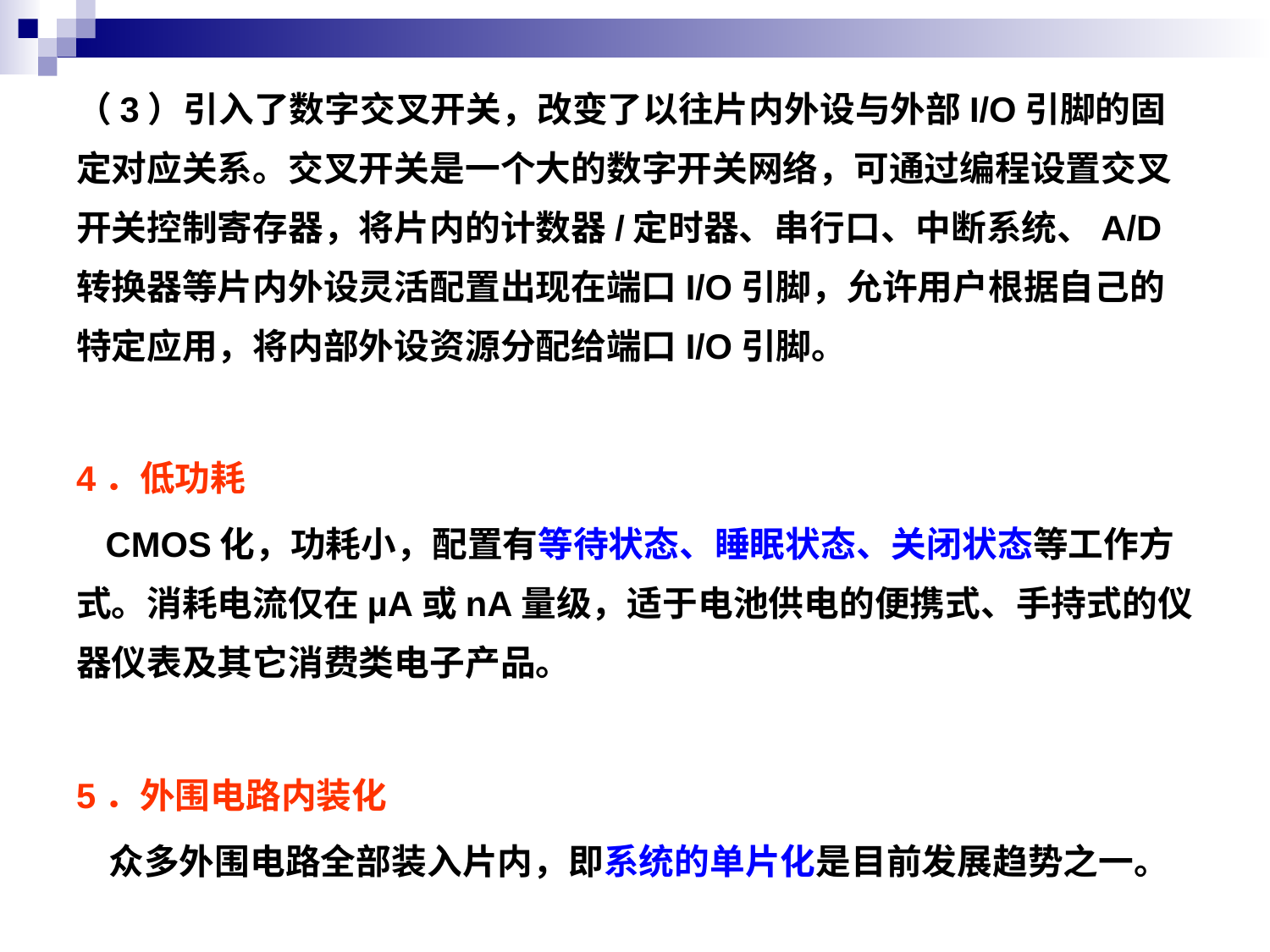

# （3）引入了数字交叉开关，改变了以往片内外设与外部I/O引脚的固定对应关系。交叉开关是一个大的数字开关网络，可通过编程设置交叉开关控制寄存器，将片内的计数器/定时器、串行口、中断系统、A/D转换器等片内外设灵活配置出现在端口I/O引脚，允许用户根据自己的特定应用，将内部外设资源分配给端口I/O引脚。

4．低功耗
   CMOS化，功耗小，配置有等待状态、睡眠状态、关闭状态等工作方式。消耗电流仅在µA或nA量级，适于电池供电的便携式、手持式的仪器仪表及其它消费类电子产品。

5．外围电路内装化
   众多外围电路全部装入片内，即系统的单片化是目前发展趋势之一。
19